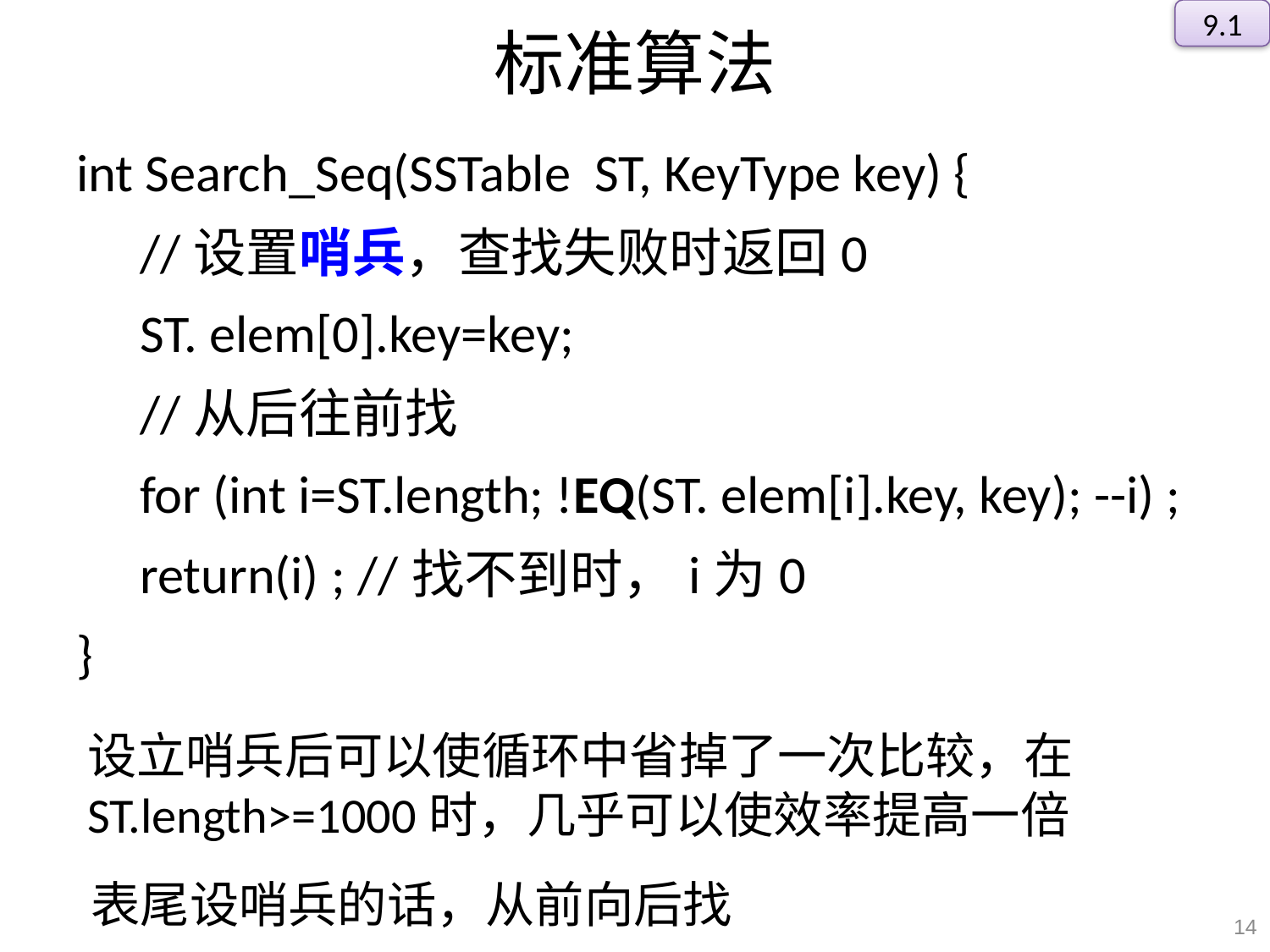

9.1
# 标准算法
int Search_Seq(SSTable  ST, KeyType key) {
//设置哨兵，查找失败时返回0
ST. elem[0].key=key;
//从后往前找
for (int i=ST.length; !EQ(ST. elem[i].key, key); --i) ;
return(i) ; //找不到时，i为0
}
设立哨兵后可以使循环中省掉了一次比较，在ST.length>=1000时，几乎可以使效率提高一倍
表尾设哨兵的话，从前向后找
14